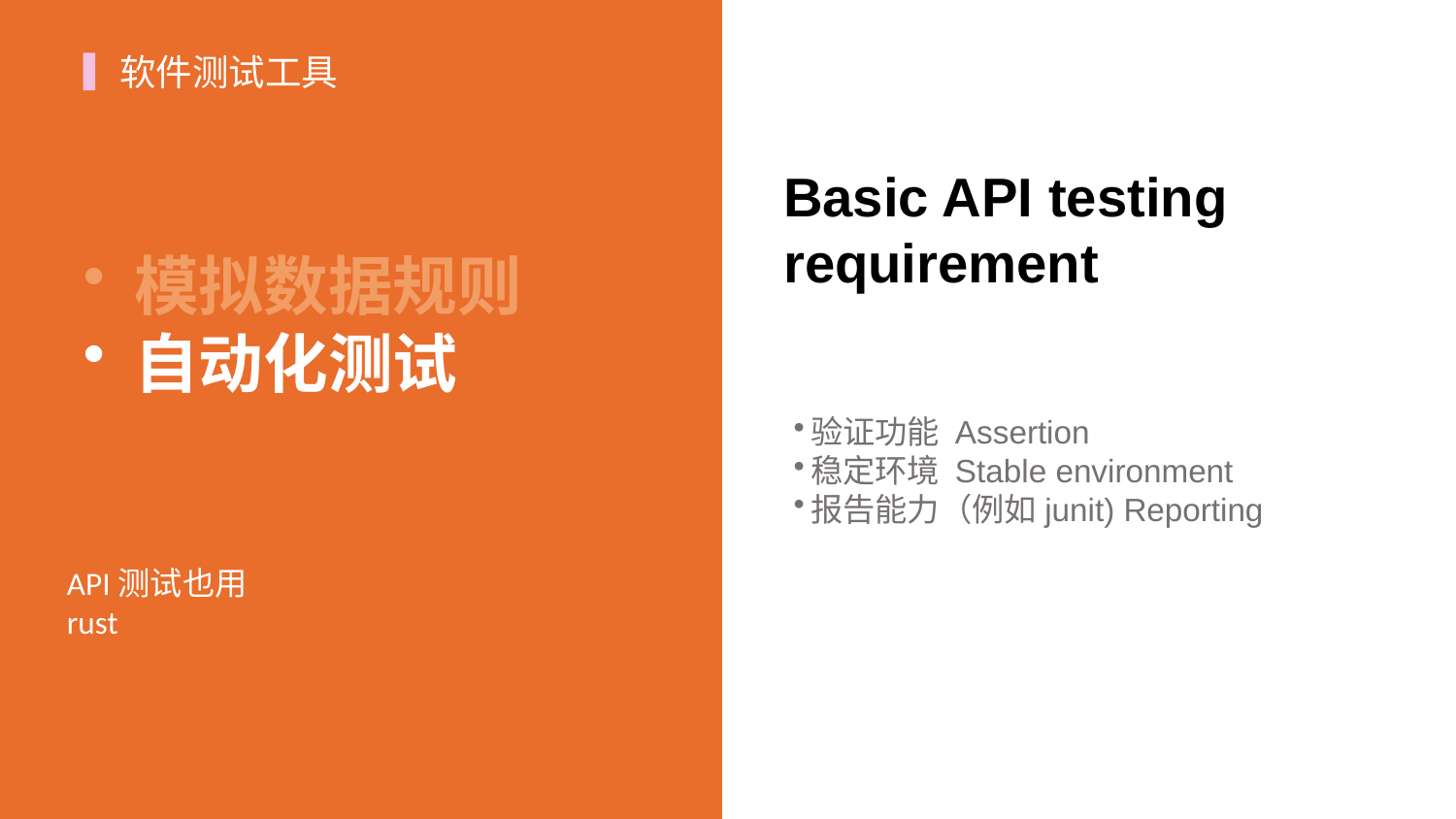

软件测试工具

Basic API testing requirement
模拟数据规则
自动化测试
验证功能 Assertion
稳定环境 Stable environment
报告能力（例如junit) Reporting
API测试也用rust